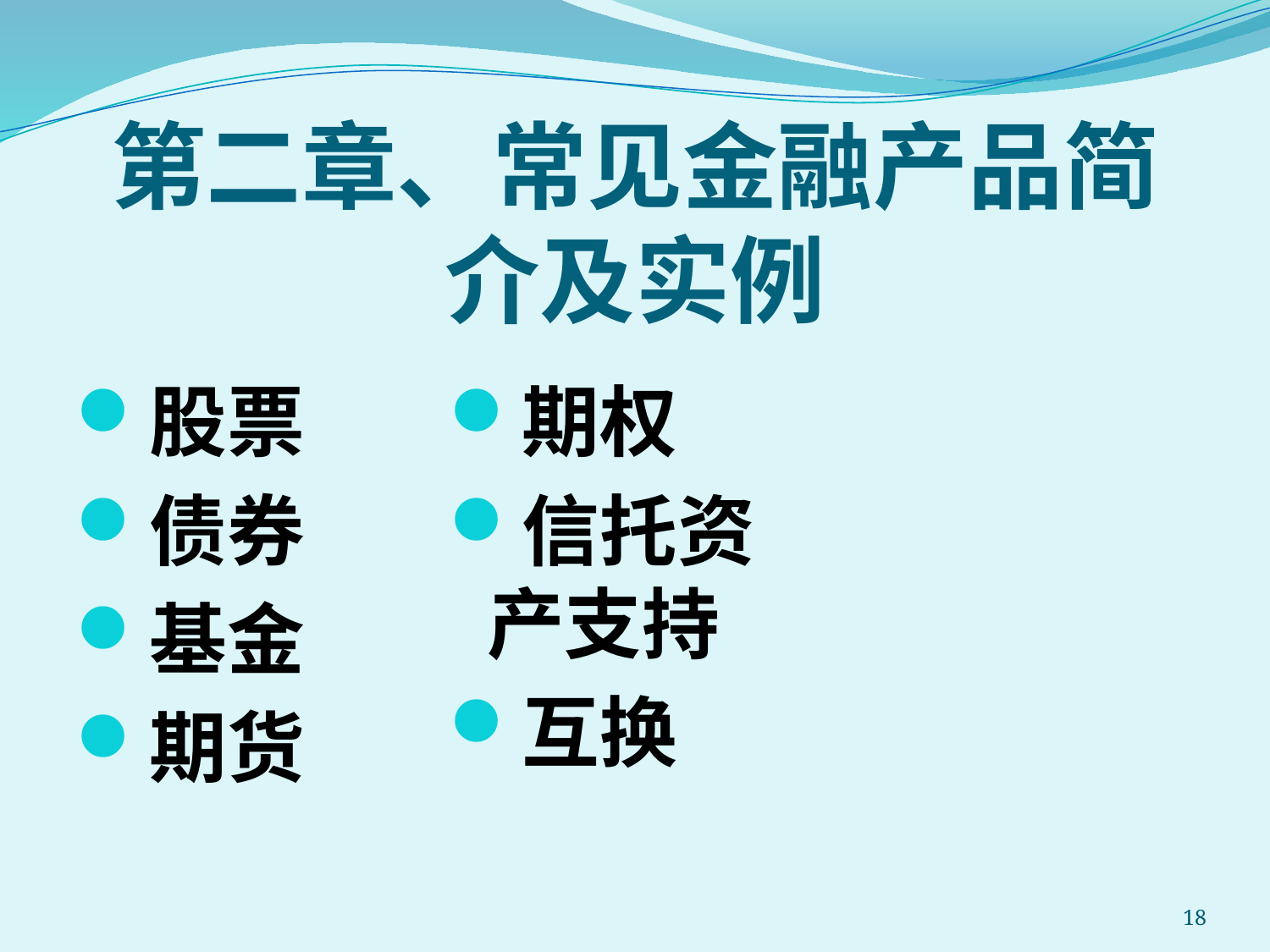

# 第二章、常见金融产品简介及实例
股票
债券
基金
期货
期权
信托资产支持
互换

18